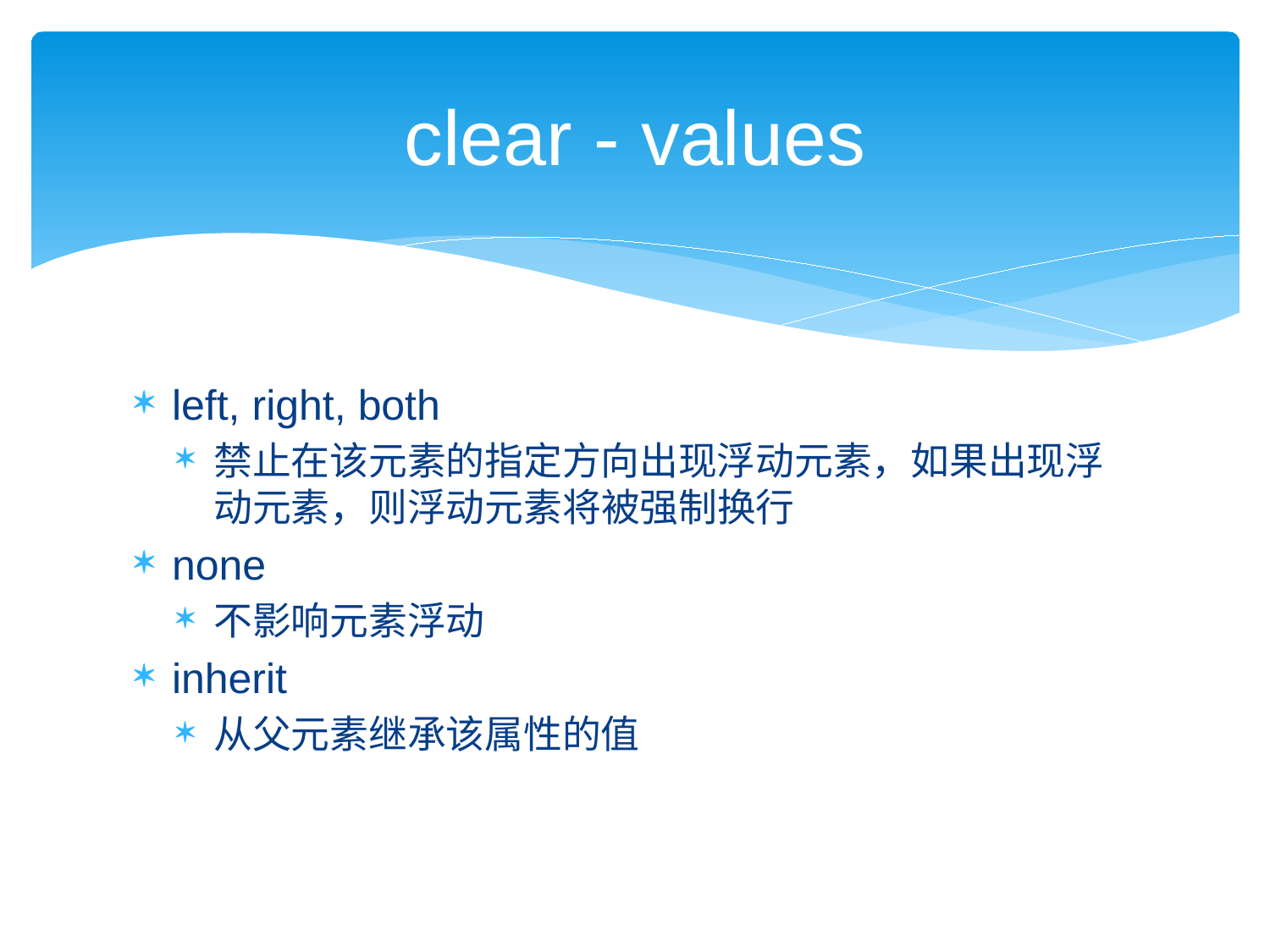

# clear - values
left, right, both
禁止在该元素的指定方向出现浮动元素，如果出现浮动元素，则浮动元素将被强制换行
none
不影响元素浮动
inherit
从父元素继承该属性的值